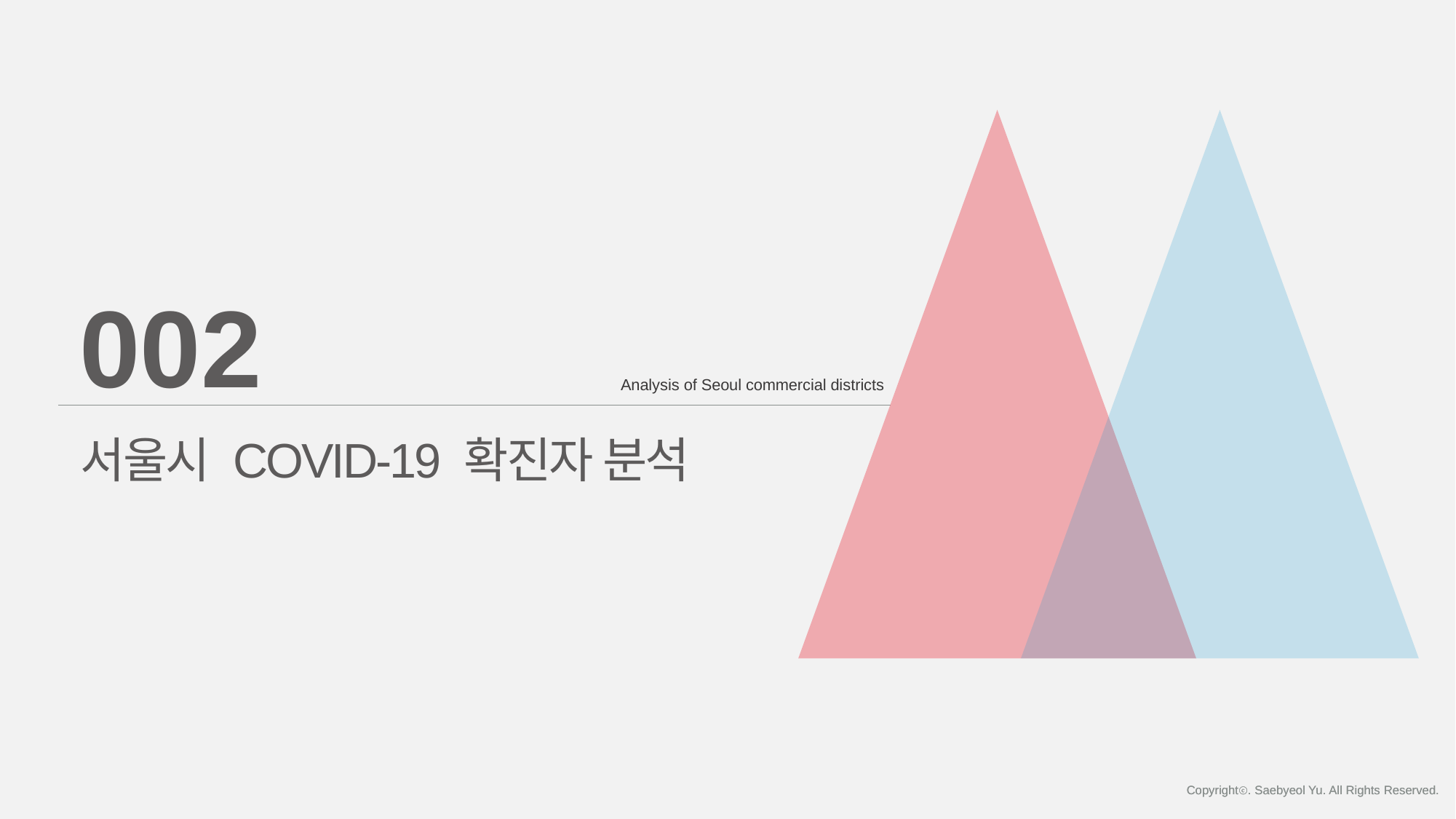

002
Analysis of Seoul commercial districts
서울시 COVID-19 확진자 분석
Copyrightⓒ. Saebyeol Yu. All Rights Reserved.